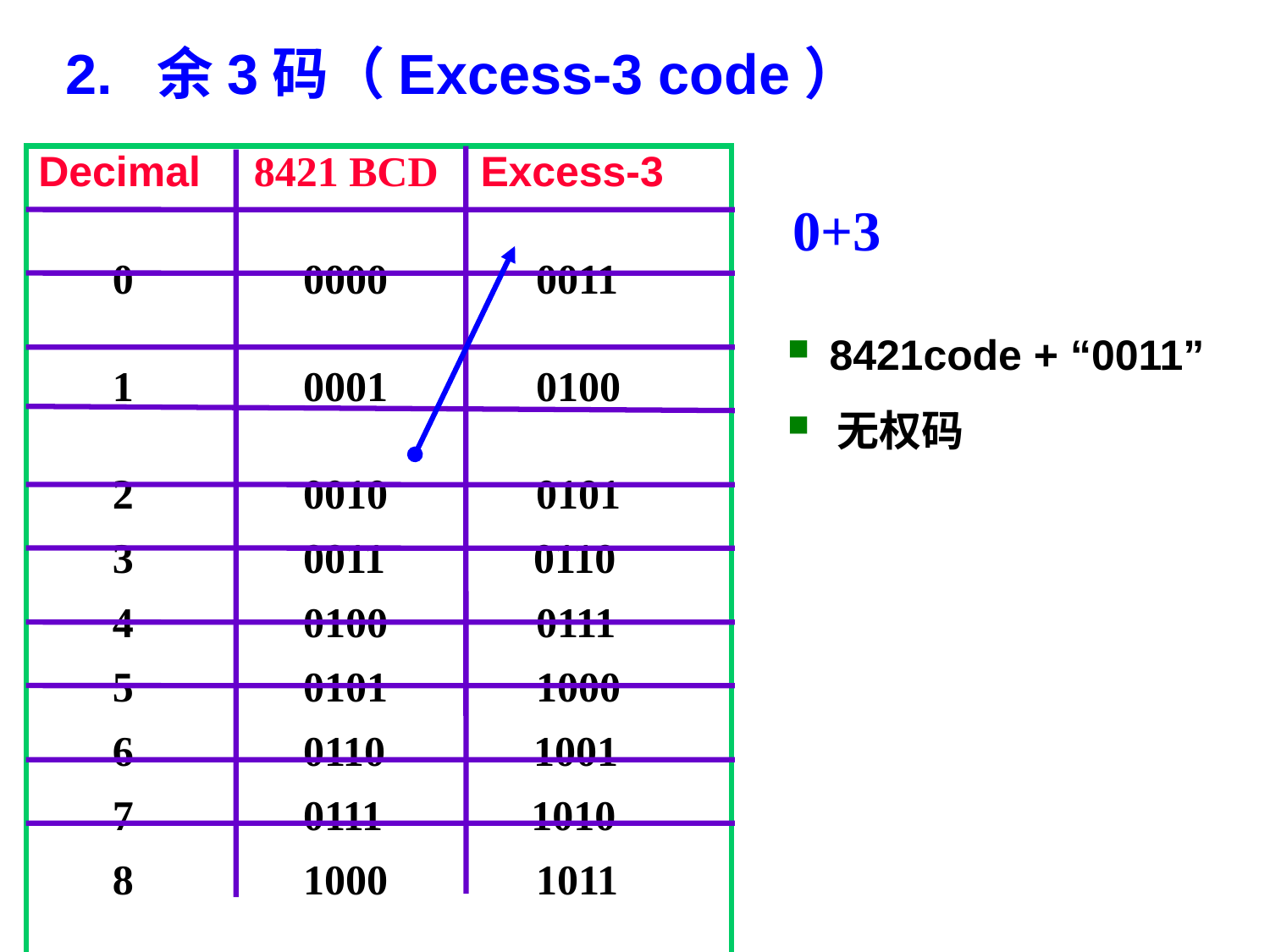

2.  余3码（Excess-3 code）
Decimal     8421 BCD    Excess-3
       0                0000              0011
       1                0001              0100
       2                0010              0101
       3                0011              0110
       4                0100              0111
       5                0101              1000
       6                0110              1001
       7                0111              1010
       8                1000              1011
       9                1001              1100

0+3

 8421code + “0011”
 无权码